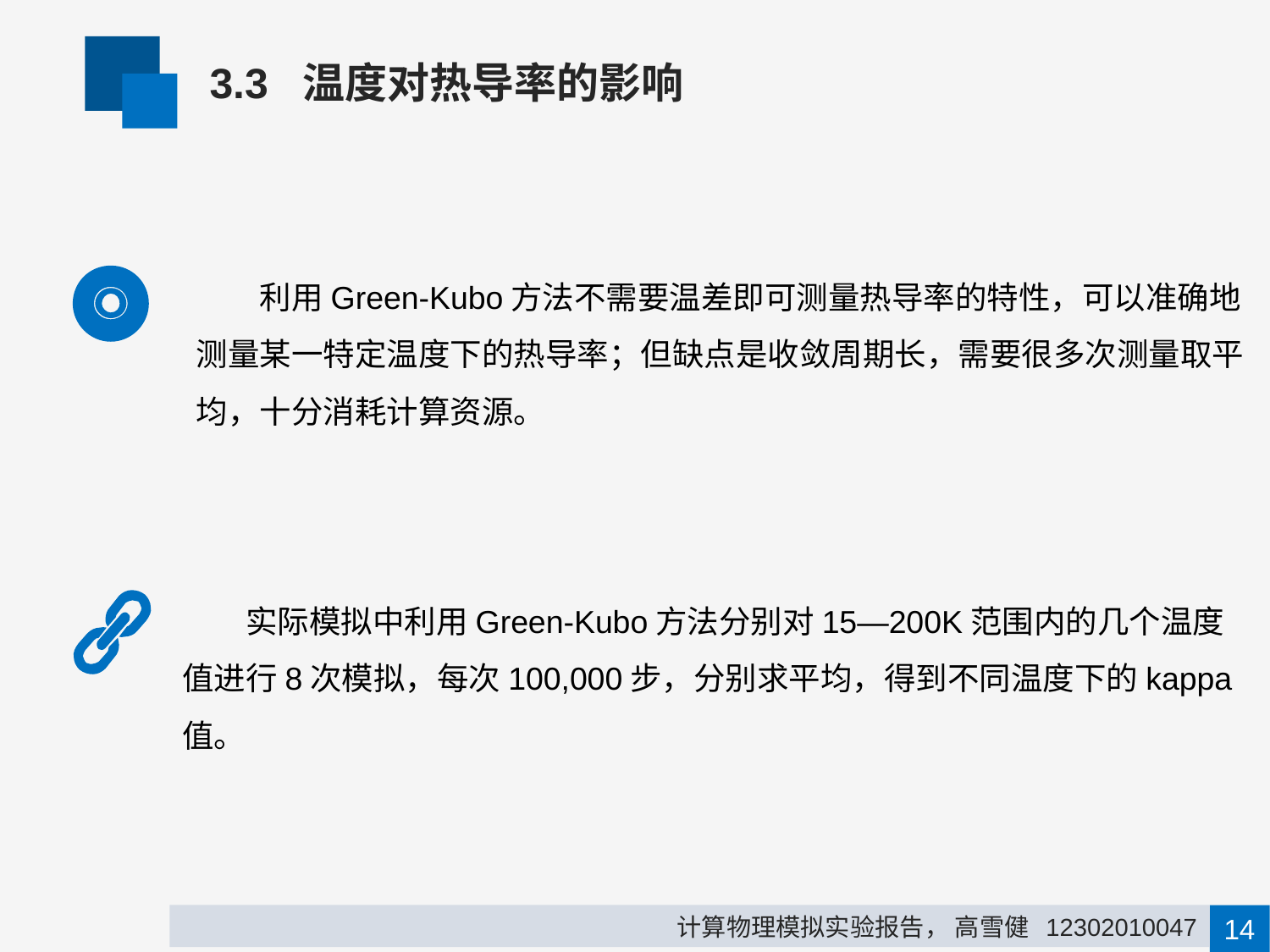

3.3  温度对热导率的影响
利用Green-Kubo方法不需要温差即可测量热导率的特性，可以准确地测量某一特定温度下的热导率；但缺点是收敛周期长，需要很多次测量取平均，十分消耗计算资源。

实际模拟中利用Green-Kubo方法分别对15—200K范围内的几个温度值进行8次模拟，每次100,000步，分别求平均，得到不同温度下的kappa值。

计算物理模拟实验报告， 高雪健  12302010047
14